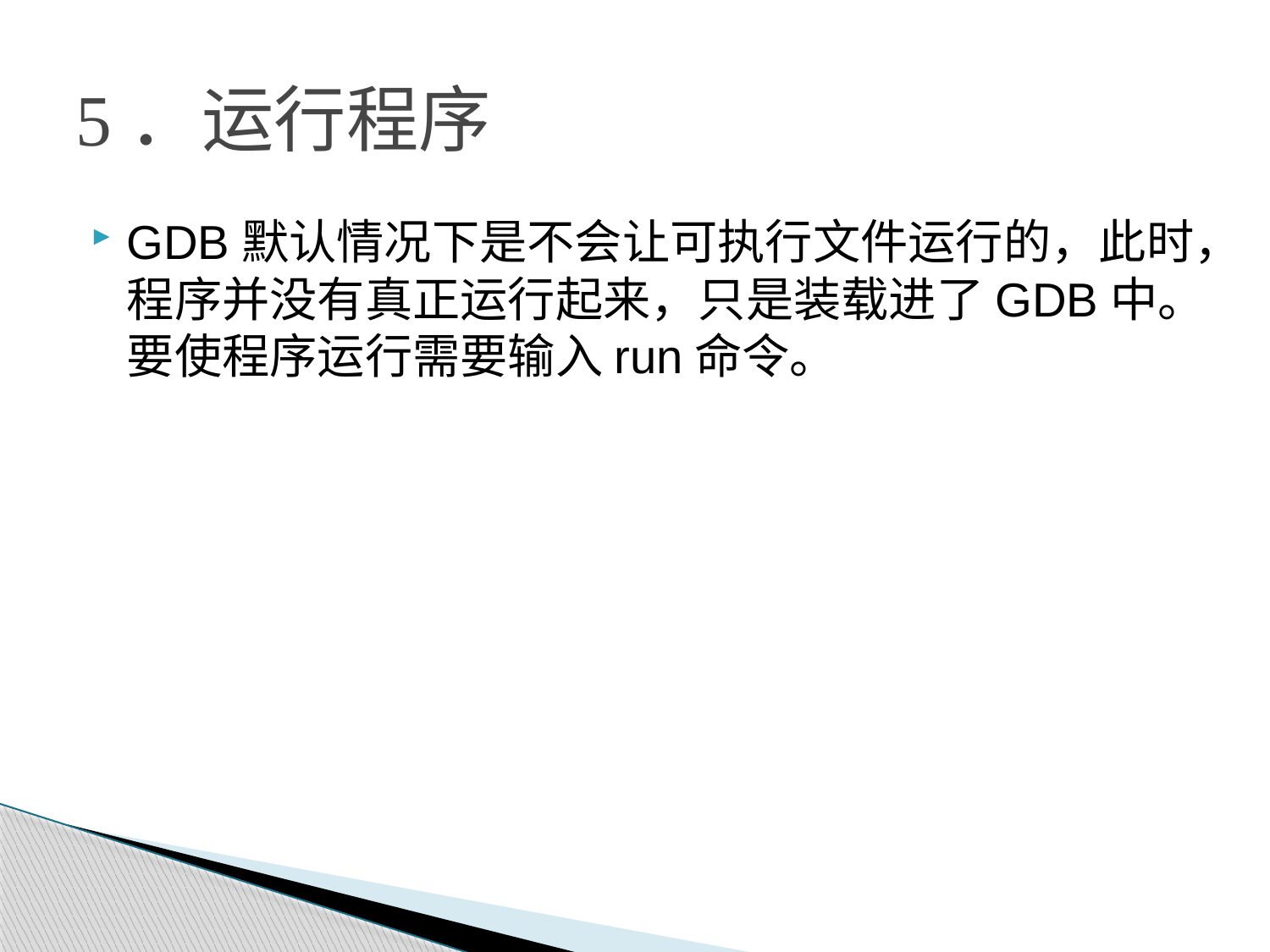

# 5．运行程序
GDB默认情况下是不会让可执行文件运行的，此时，程序并没有真正运行起来，只是装载进了GDB中。要使程序运行需要输入run命令。